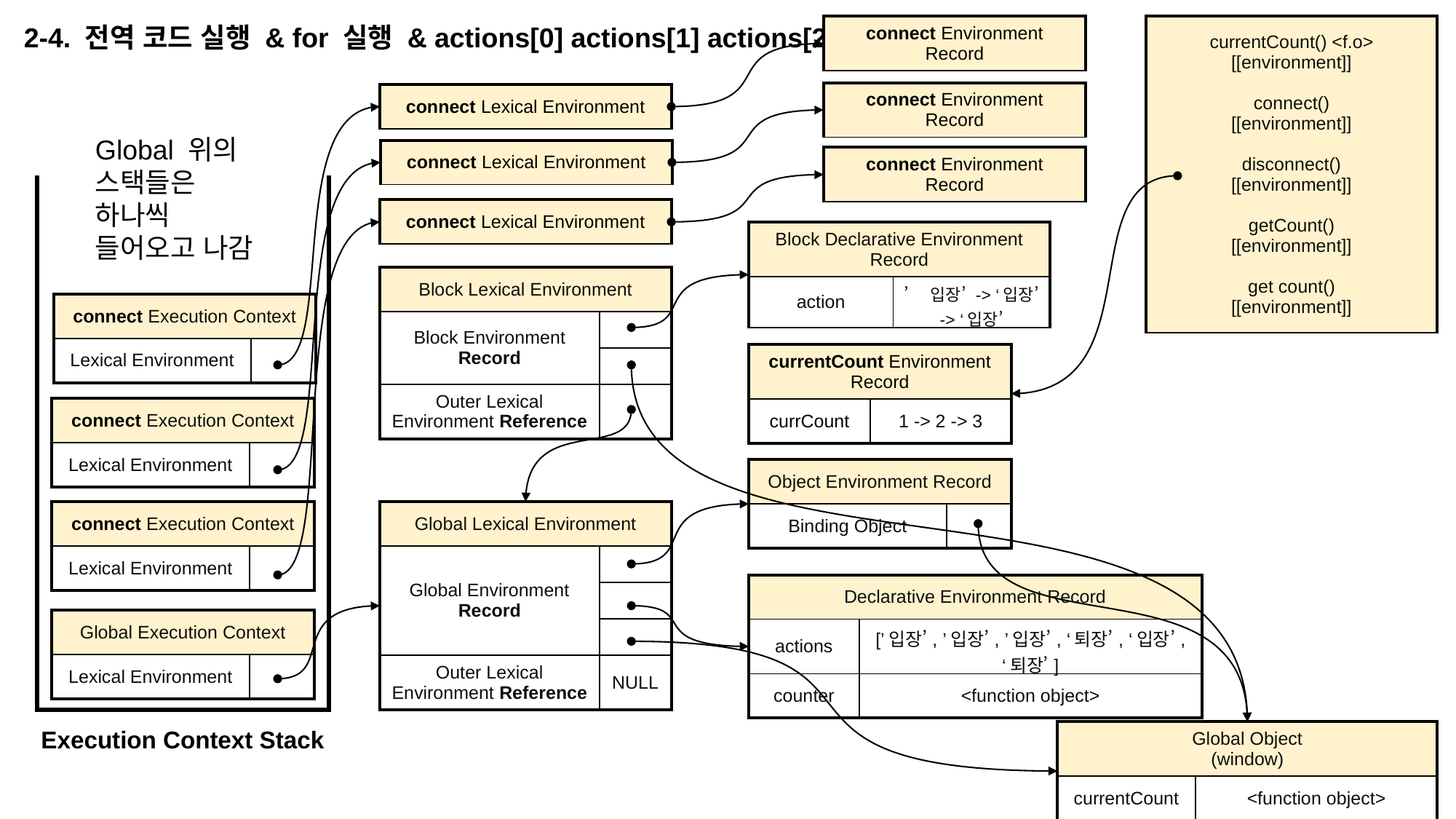

2-4. 전역 코드 실행 & for 실행 & actions[0] actions[1] actions[2]
| connect Environment Record |
| --- |
| currentCount() <f.o> [[environment]] connect() [[environment]] disconnect() [[environment]] getCount() [[environment]] get count() [[environment]] |
| --- |
| connect Environment Record |
| --- |
| connect Lexical Environment |
| --- |
Global 위의 스택들은 하나씩 들어오고 나감
| connect Lexical Environment |
| --- |
| connect Environment Record |
| --- |
| connect Lexical Environment |
| --- |
| Block Declarative Environment Record |  |
| --- | --- |
| action | ’ 입장’ -> ‘입장’ -> ‘입장’ |
| Block Lexical Environment |  |
| --- | --- |
| Block Environment Record |  |
|  |  |
| Outer Lexical Environment Reference |  |
| connect Execution Context |  |
| --- | --- |
| Lexical Environment |  |

| currentCount Environment Record |  |
| --- | --- |
| currCount | 1 -> 2 -> 3 |
| connect Execution Context |  |
| --- | --- |
| Lexical Environment |  |
| Object Environment Record |  |
| --- | --- |
| Binding Object |  |
| connect Execution Context |  |
| --- | --- |
| Lexical Environment |  |
| Global Lexical Environment |  |
| --- | --- |
| Global Environment Record |  |
|  |  |
|  |  |
| Outer Lexical Environment Reference | NULL |
| Declarative Environment Record |  |
| --- | --- |
| actions | [’입장’, ’입장’, ’입장’, ‘퇴장’, ‘입장’, ‘퇴장’] |
| counter | <function object> |
| Global Execution Context |  |
| --- | --- |
| Lexical Environment |  |
Execution Context Stack
| Global Object (window) |  |
| --- | --- |
| currentCount | <function object> |